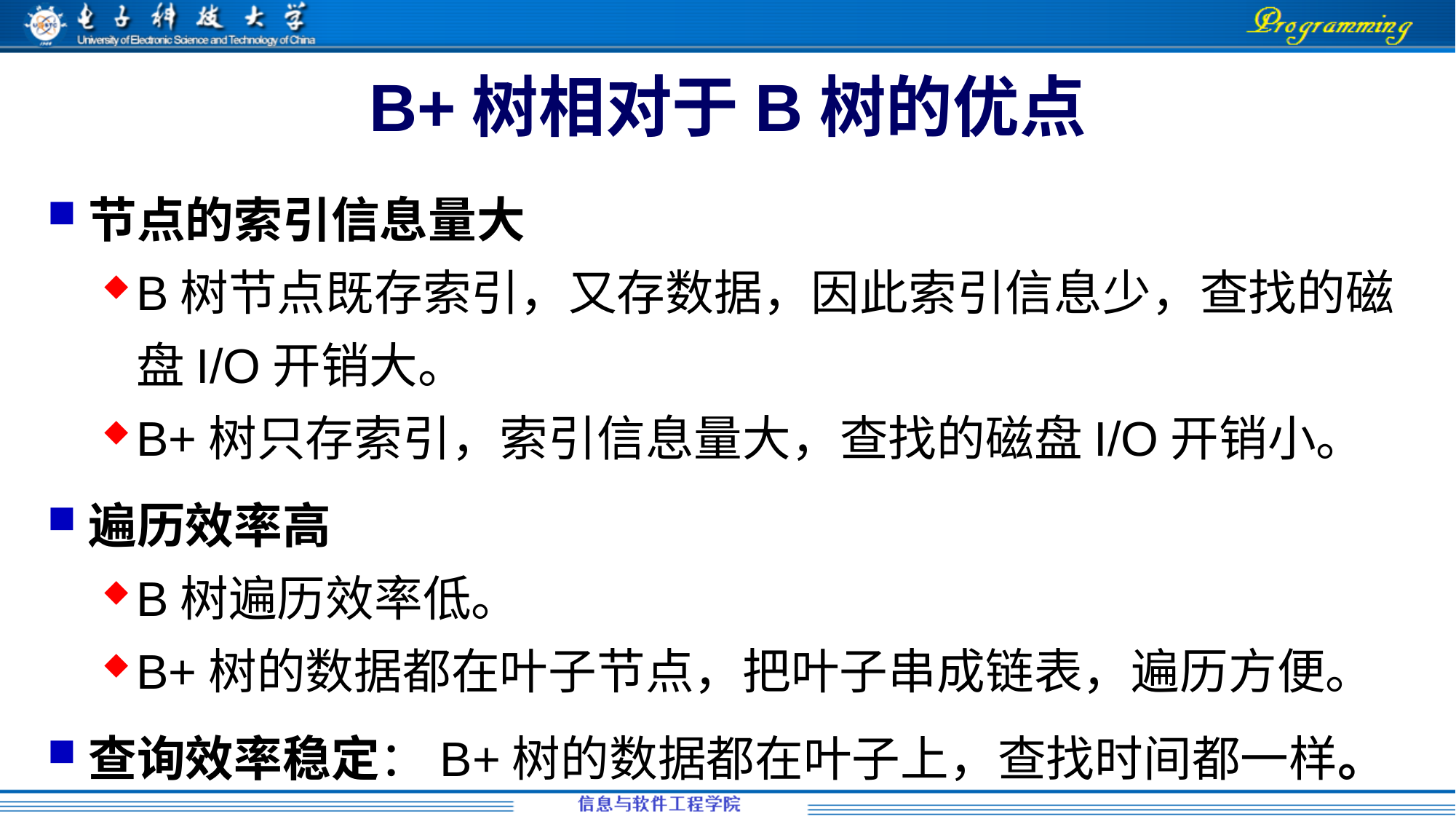

# B+树相对于B树的优点
节点的索引信息量大
B树节点既存索引，又存数据，因此索引信息少，查找的磁盘I/O开销大。
B+树只存索引，索引信息量大，查找的磁盘I/O开销小。
遍历效率高
B树遍历效率低。
B+树的数据都在叶子节点，把叶子串成链表，遍历方便。
查询效率稳定：B+树的数据都在叶子上，查找时间都一样。